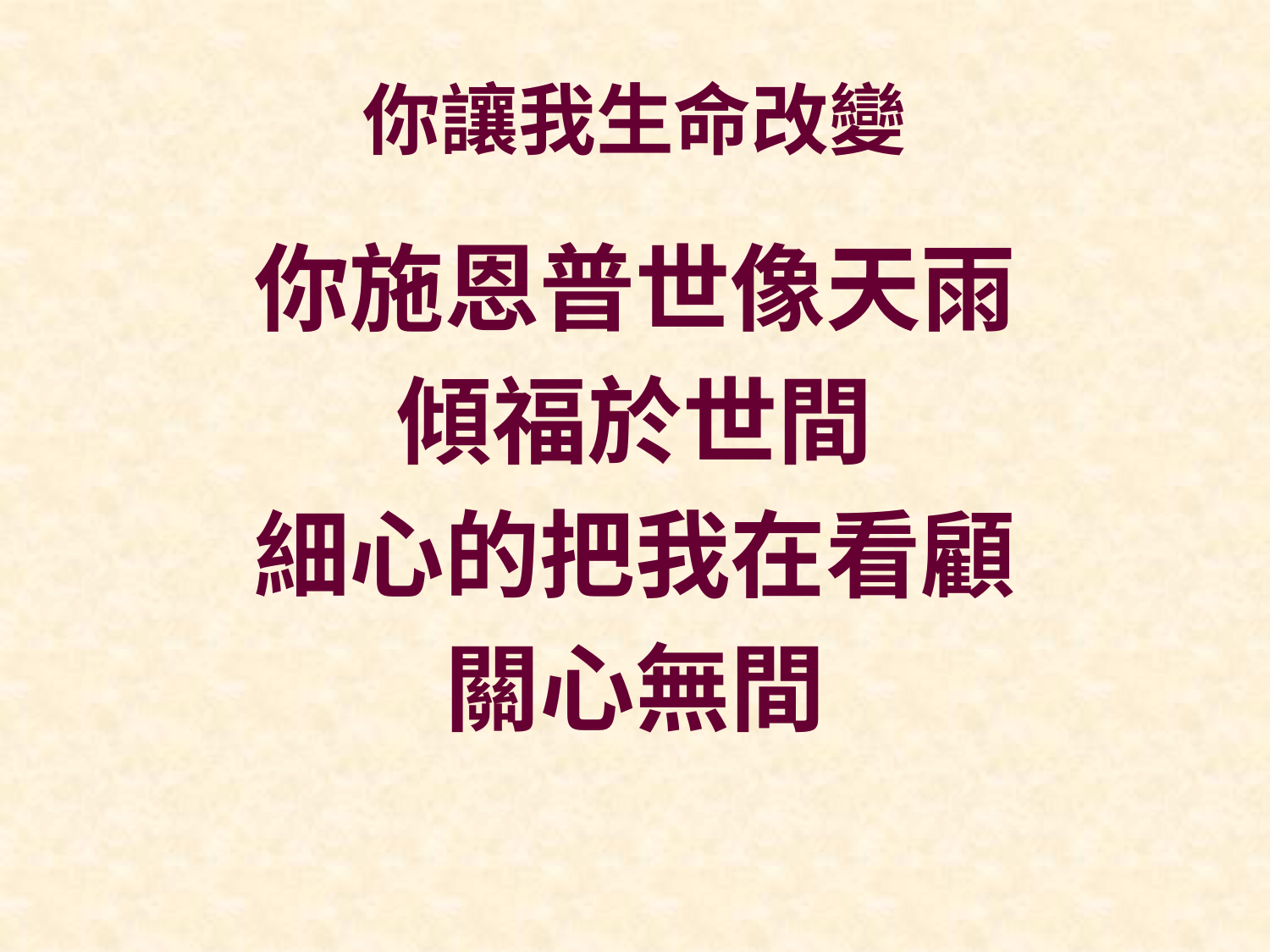

# 你讓我生命改變
你施恩普世像天雨
傾福於世間
細心的把我在看顧
關心無間